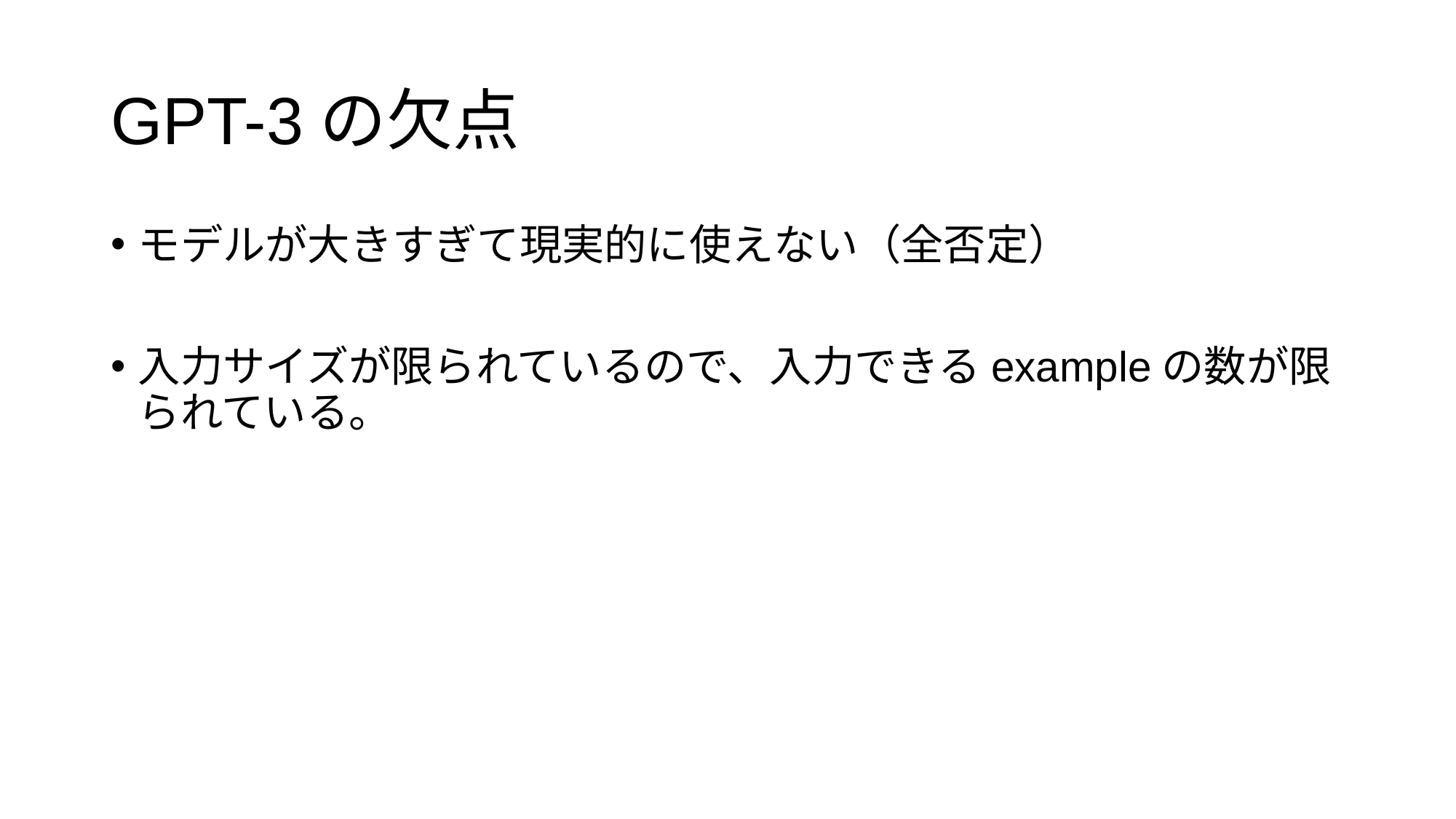

# GPT-3の欠点
モデルが大きすぎて現実的に使えない（全否定）

入力サイズが限られているので、入力できるexampleの数が限られている。